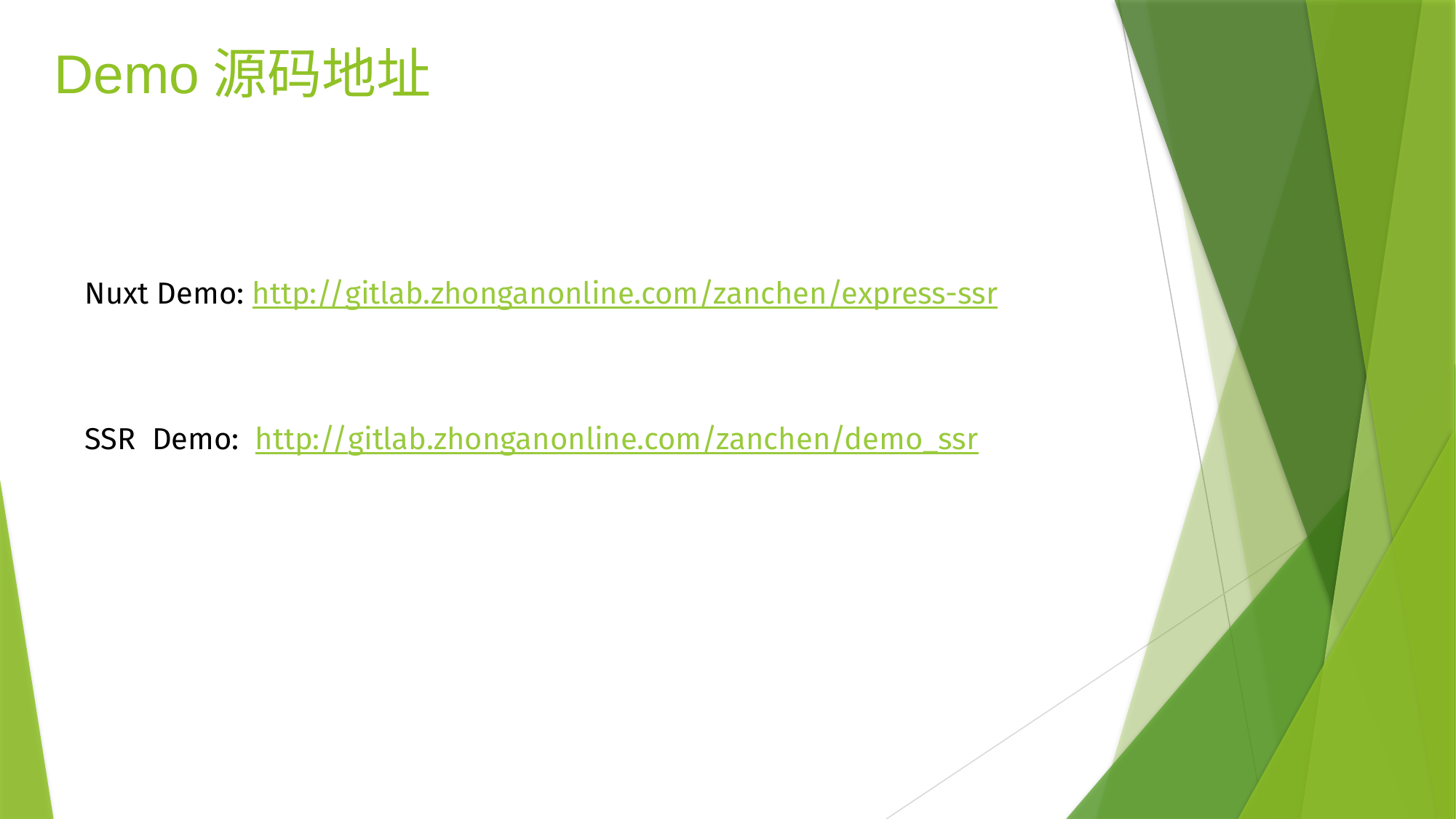

Demo源码地址
Nuxt Demo: http://gitlab.zhonganonline.com/zanchen/express-ssr

SSR  Demo:  http://gitlab.zhonganonline.com/zanchen/demo_ssr